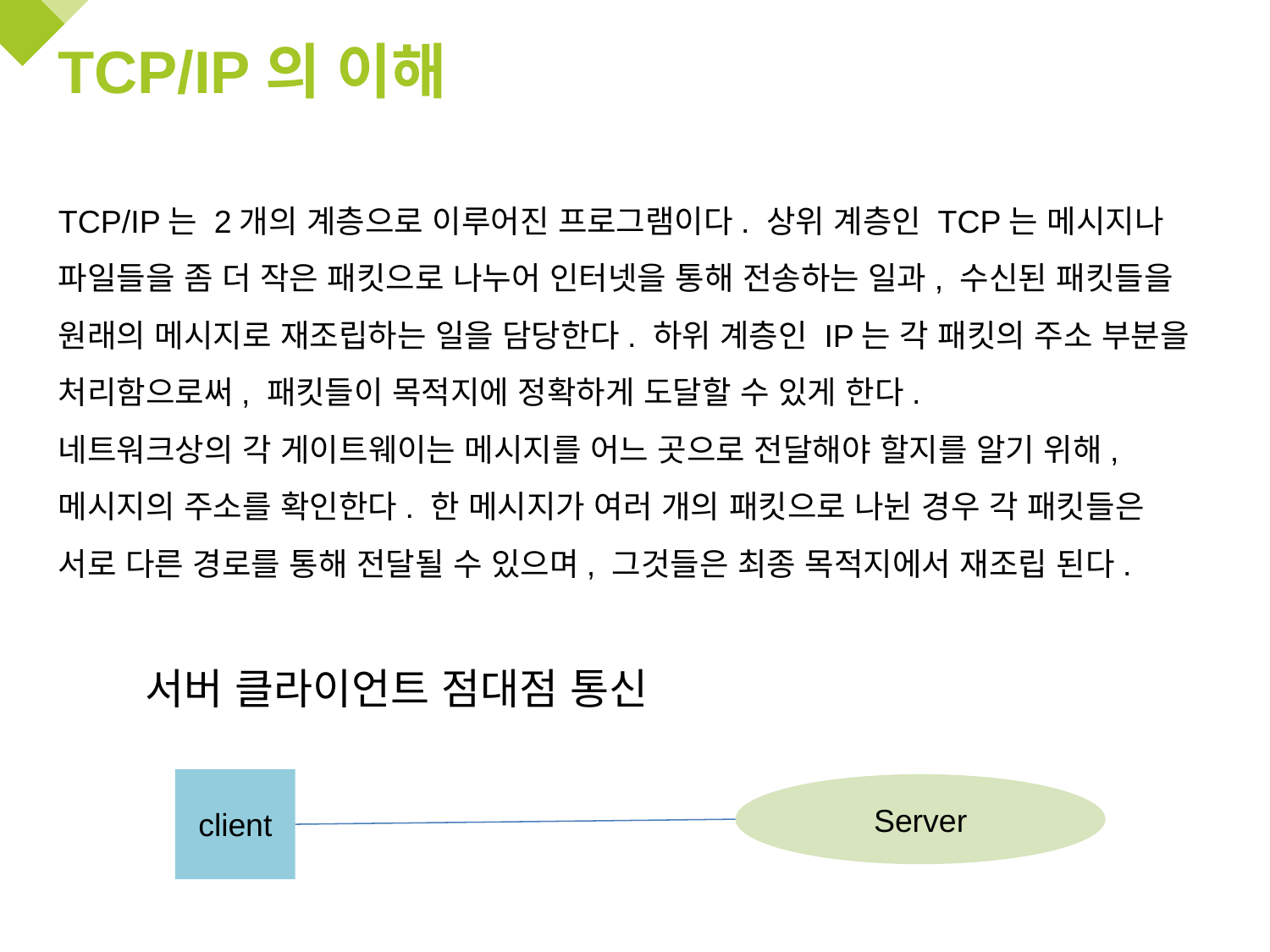

# TCP/IP의 이해
TCP/IP는 2개의 계층으로 이루어진 프로그램이다. 상위 계층인 TCP는 메시지나 파일들을 좀 더 작은 패킷으로 나누어 인터넷을 통해 전송하는 일과, 수신된 패킷들을 원래의 메시지로 재조립하는 일을 담당한다. 하위 계층인 IP는 각 패킷의 주소 부분을 처리함으로써, 패킷들이 목적지에 정확하게 도달할 수 있게 한다.
네트워크상의 각 게이트웨이는 메시지를 어느 곳으로 전달해야 할지를 알기 위해, 메시지의 주소를 확인한다. 한 메시지가 여러 개의 패킷으로 나뉜 경우 각 패킷들은 서로 다른 경로를 통해 전달될 수 있으며, 그것들은 최종 목적지에서 재조립 된다.
서버 클라이언트 점대점 통신
client
Server